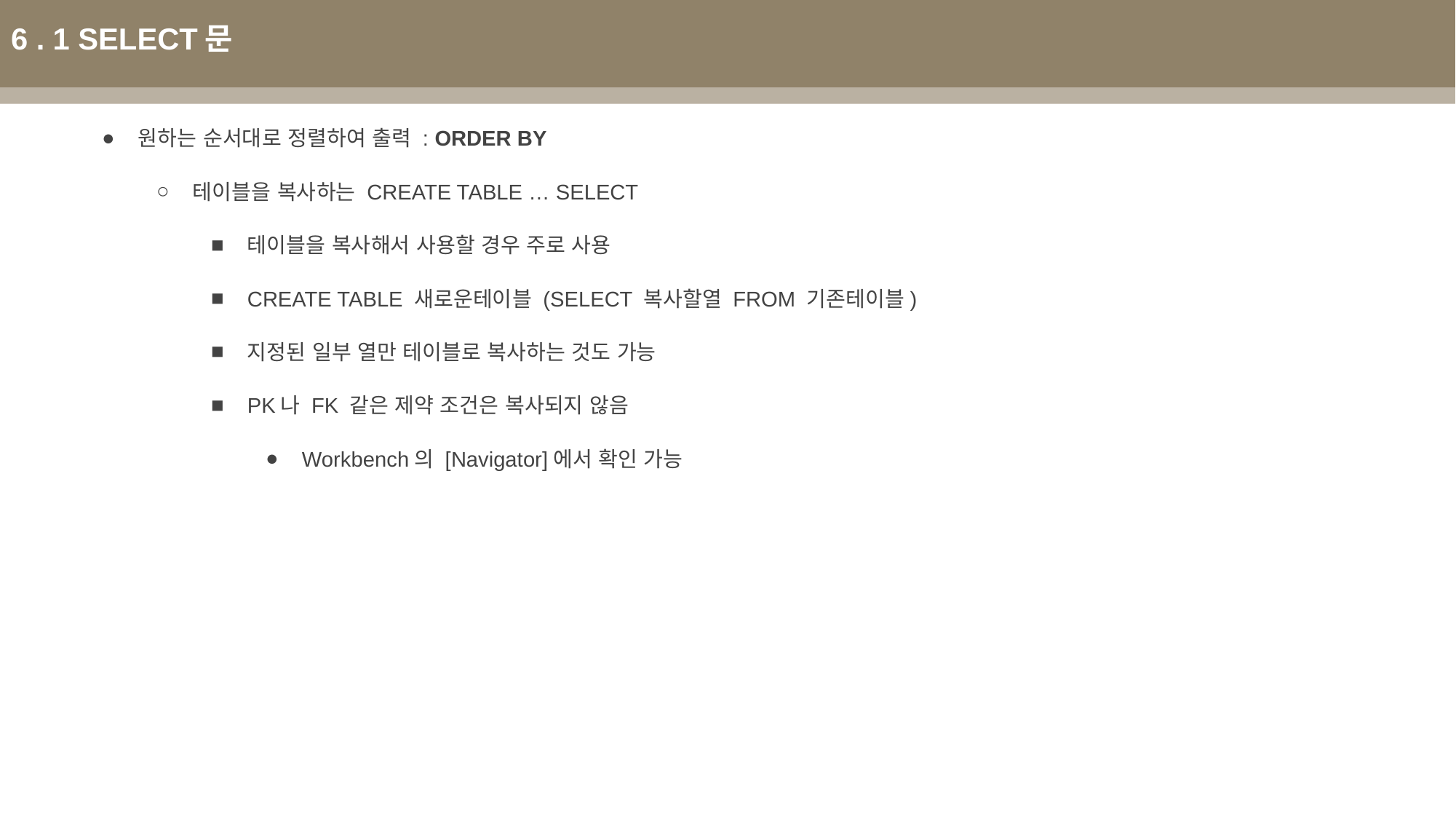

6 . 1 SELECT문
원하는 순서대로 정렬하여 출력 : ORDER BY
테이블을 복사하는 CREATE TABLE … SELECT
테이블을 복사해서 사용할 경우 주로 사용
CREATE TABLE 새로운테이블 (SELECT 복사할열 FROM 기존테이블)
지정된 일부 열만 테이블로 복사하는 것도 가능
PK나 FK 같은 제약 조건은 복사되지 않음
Workbench의 [Navigator]에서 확인 가능